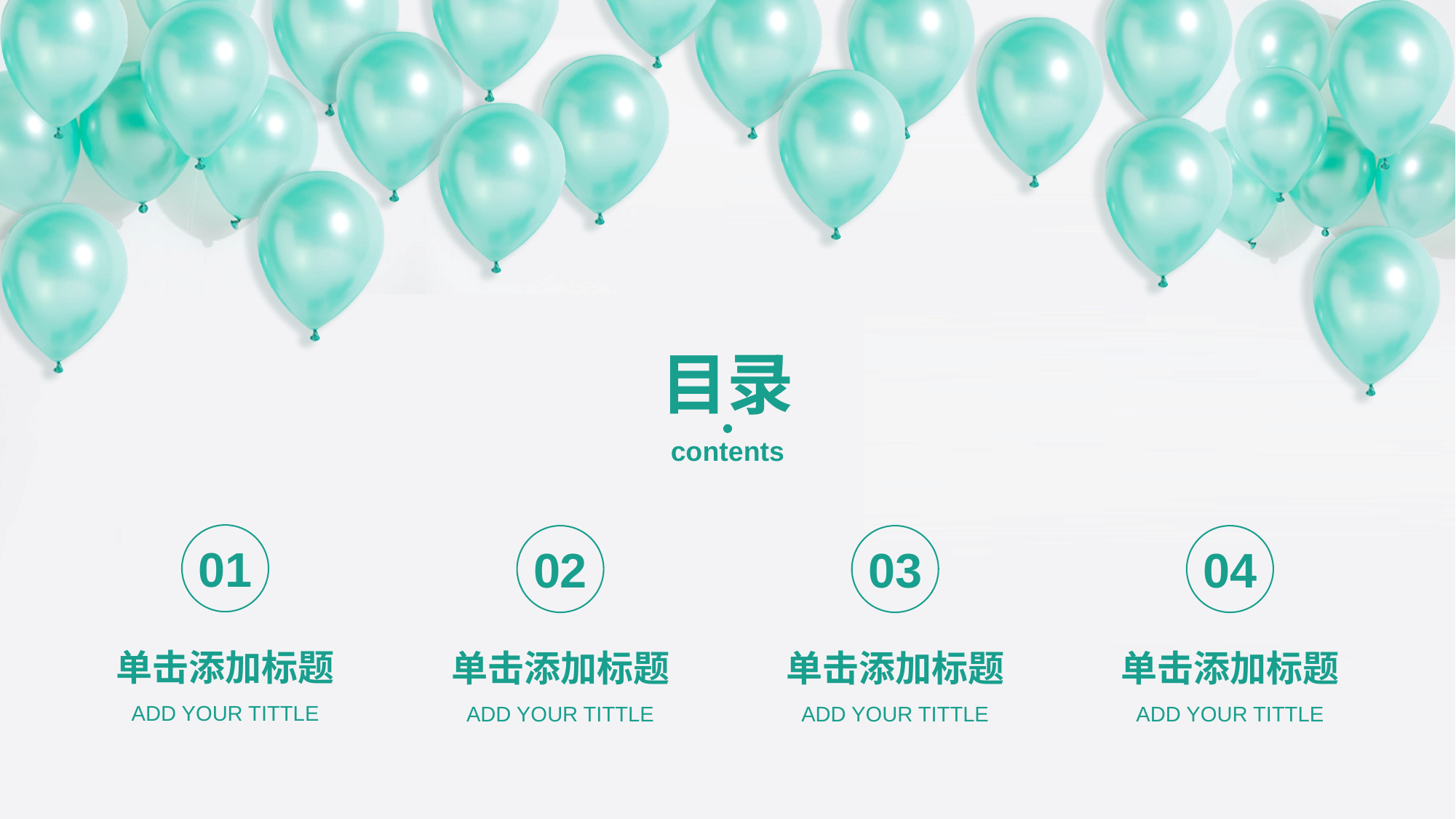

目录

contents

01

02

03

04
单击添加标题
单击添加标题
单击添加标题
单击添加标题
ADD YOUR TITTLE
ADD YOUR TITTLE
ADD YOUR TITTLE
ADD YOUR TITTLE